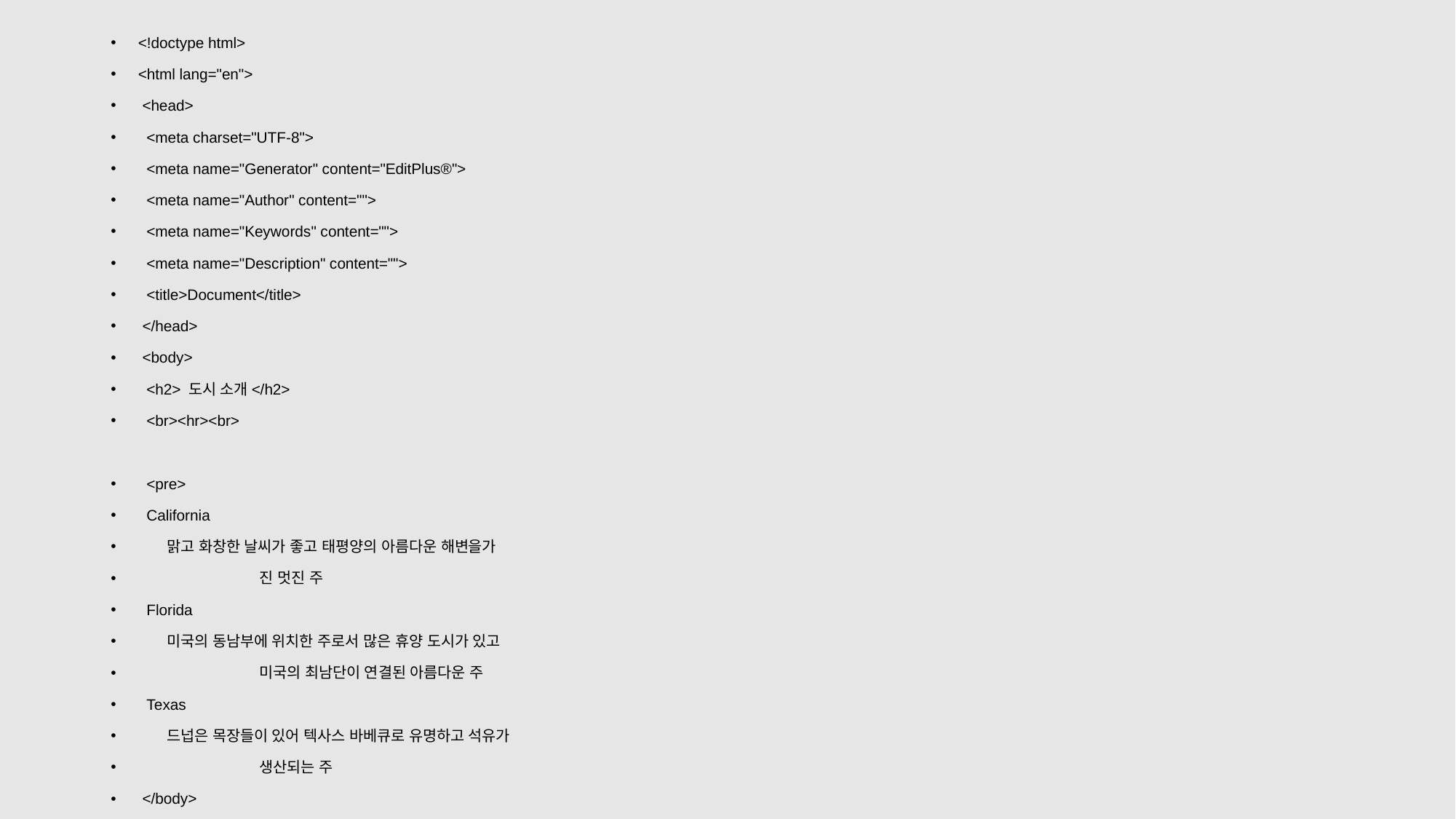

<!doctype html>
<html lang="en">
 <head>
  <meta charset="UTF-8">
  <meta name="Generator" content="EditPlus®">
  <meta name="Author" content="">
  <meta name="Keywords" content="">
  <meta name="Description" content="">
  <title>Document</title>
 </head>
 <body>
  <h2> 도시 소개</h2>
  <br><hr><br>

  <pre>
  California
      맑고 화창한 날씨가 좋고 태평양의 아름다운 해변을가
	  진 멋진 주
  Florida
      미국의 동남부에 위치한 주로서 많은 휴양 도시가 있고
	  미국의 최남단이 연결된 아름다운 주
  Texas
      드넙은 목장들이 있어 텍사스 바베큐로 유명하고 석유가
	  생산되는 주
 </body>
</html>